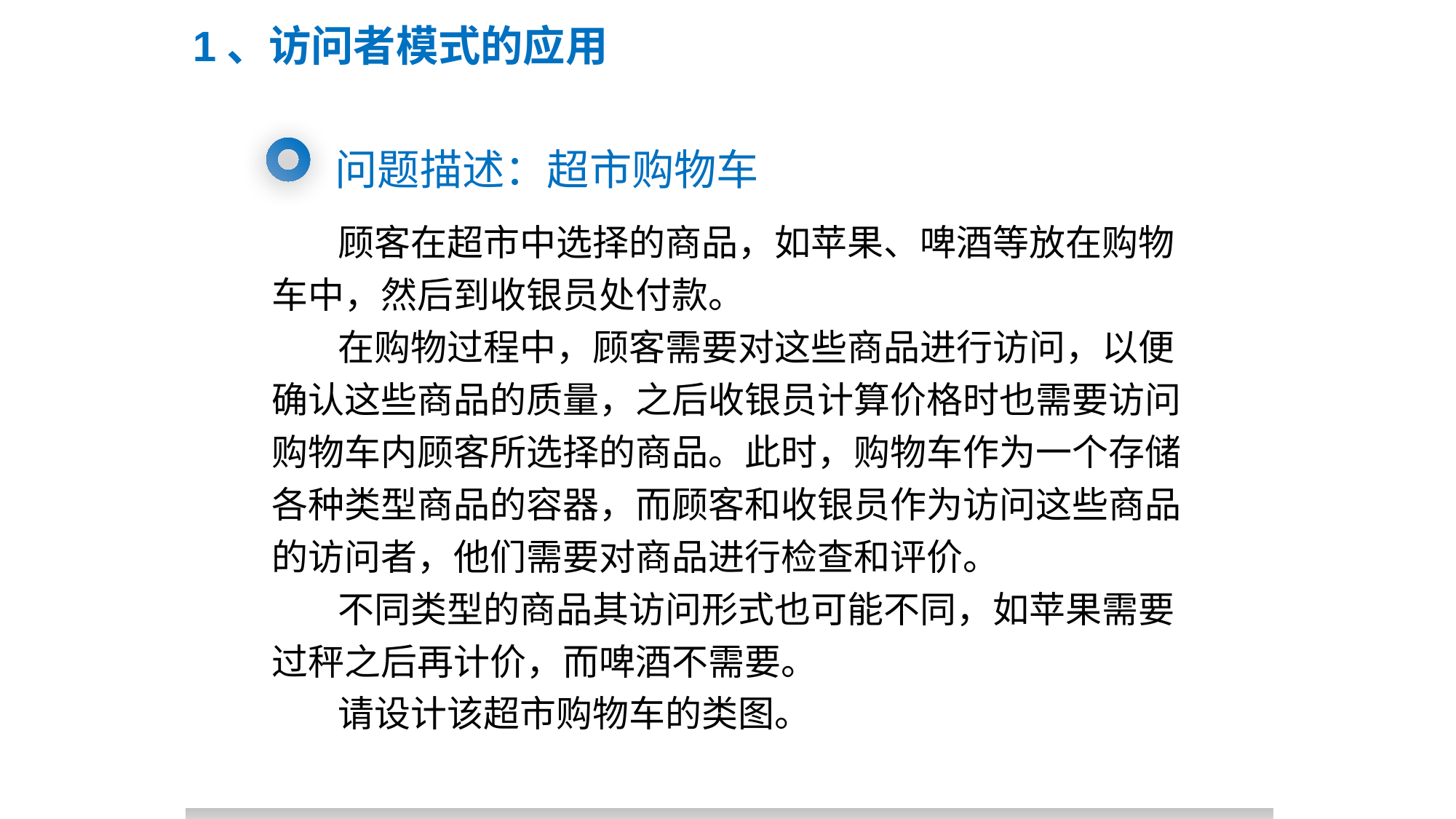

1、访问者模式的应用
问题描述：超市购物车

       顾客在超市中选择的商品，如苹果、啤酒等放在购物车中，然后到收银员处付款。
       在购物过程中，顾客需要对这些商品进行访问，以便确认这些商品的质量，之后收银员计算价格时也需要访问购物车内顾客所选择的商品。此时，购物车作为一个存储各种类型商品的容器，而顾客和收银员作为访问这些商品的访问者，他们需要对商品进行检查和评价。
       不同类型的商品其访问形式也可能不同，如苹果需要过秤之后再计价，而啤酒不需要。
       请设计该超市购物车的类图。